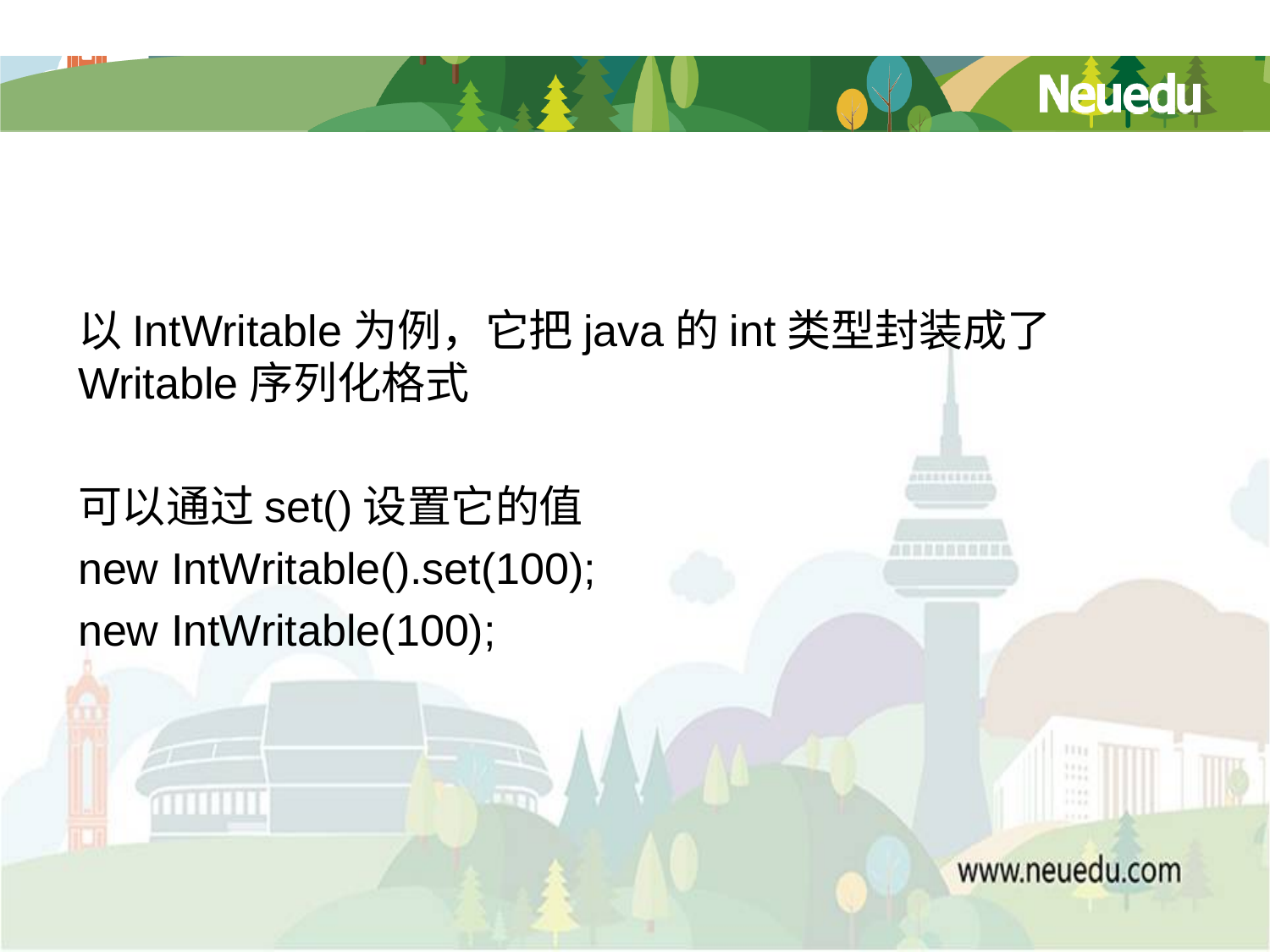

#
以IntWritable为例，它把java的int类型封装成了Writable序列化格式

可以通过set()设置它的值
new IntWritable().set(100);
new IntWritable(100);